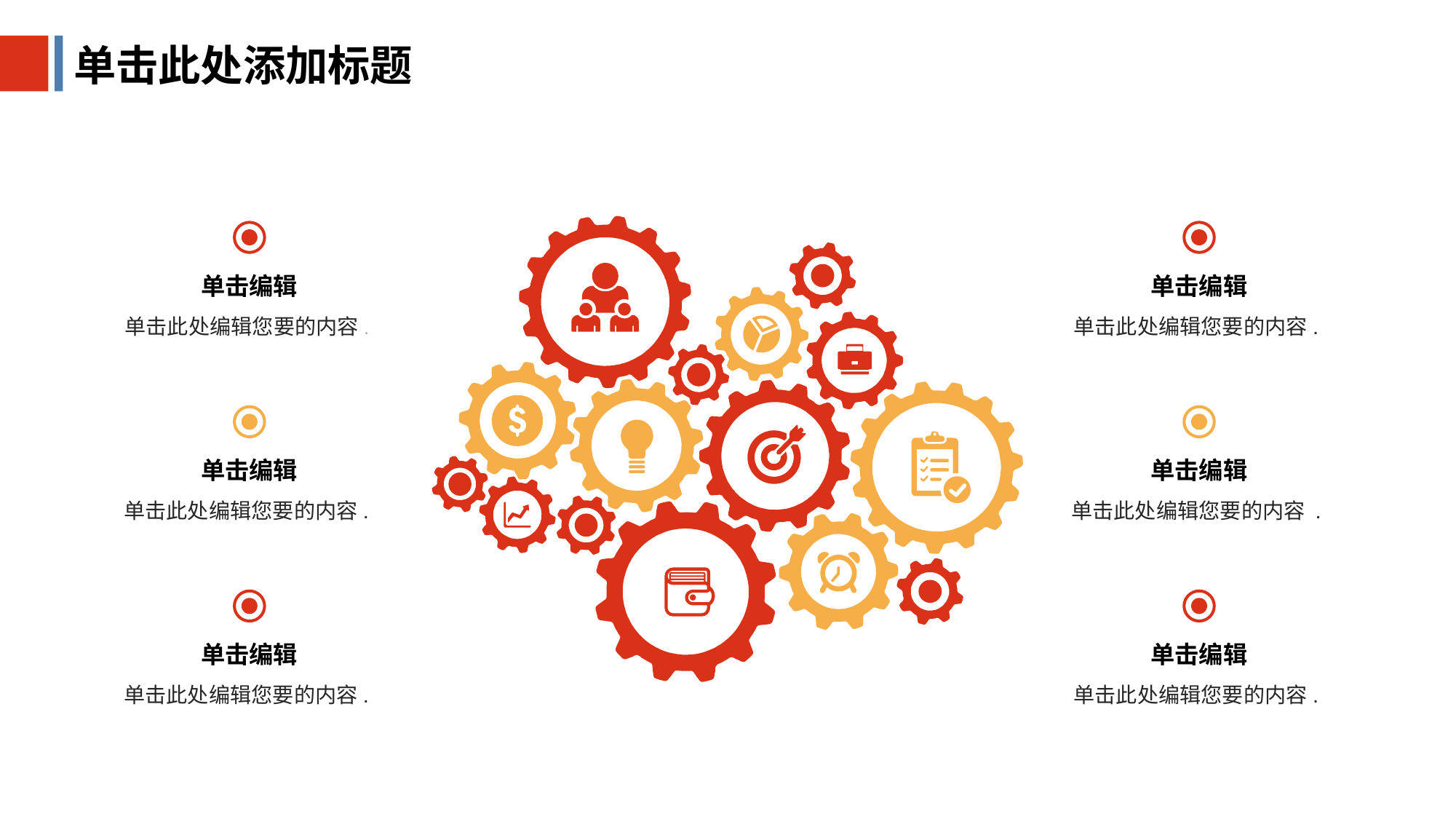

单击此处添加标题

单击编辑
单击此处编辑您要的内容.
单击编辑

单击此处编辑您要的内容.

单击编辑
单击此处编辑您要的内容.
单击编辑
单击此处编辑您要的内容 .

单击编辑
单击此处编辑您要的内容.
单击编辑
单击此处编辑您要的内容.